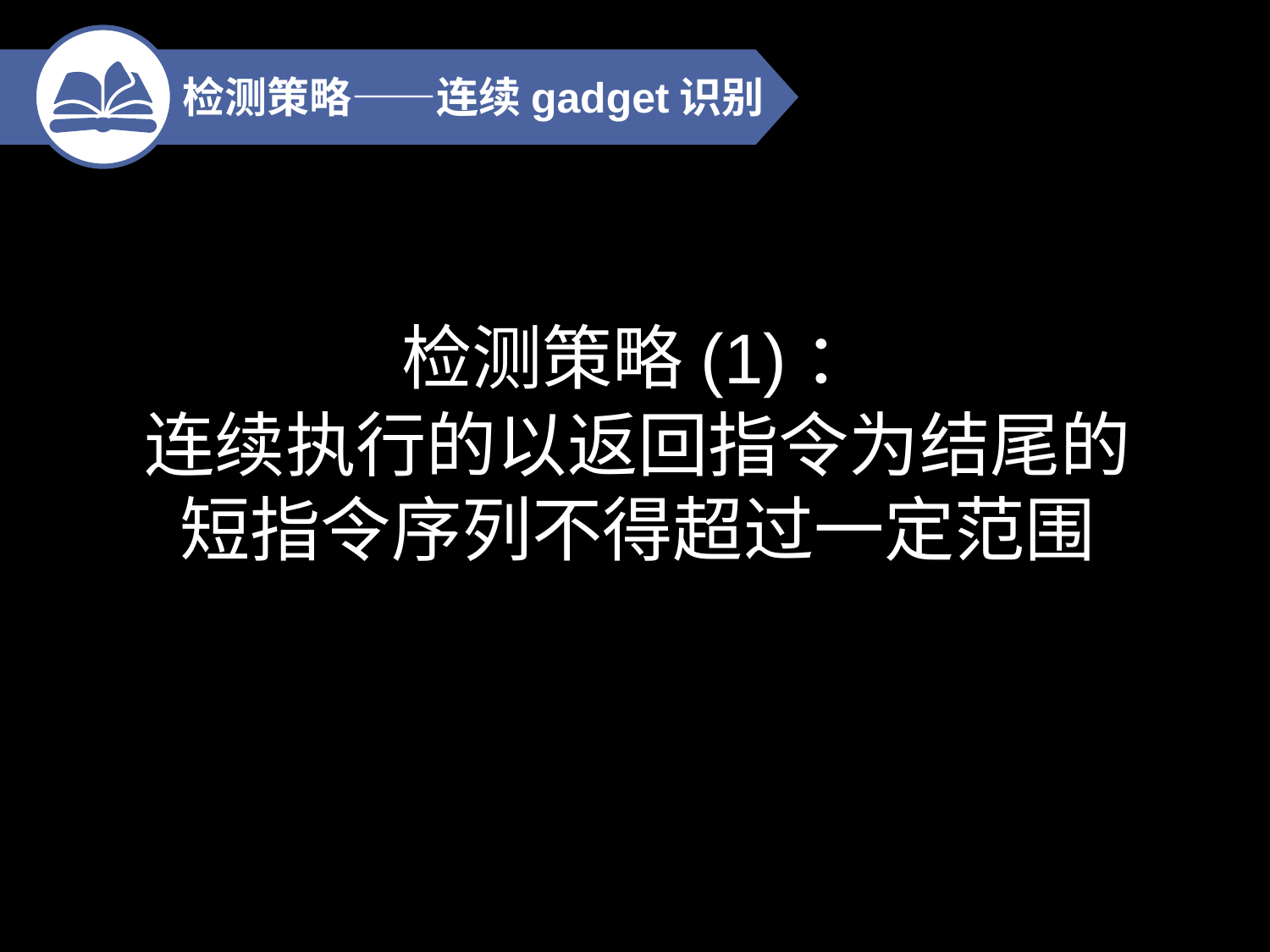

检测策略——连续gadget识别
检测策略(1)：
连续执行的以返回指令为结尾的短指令序列不得超过一定范围